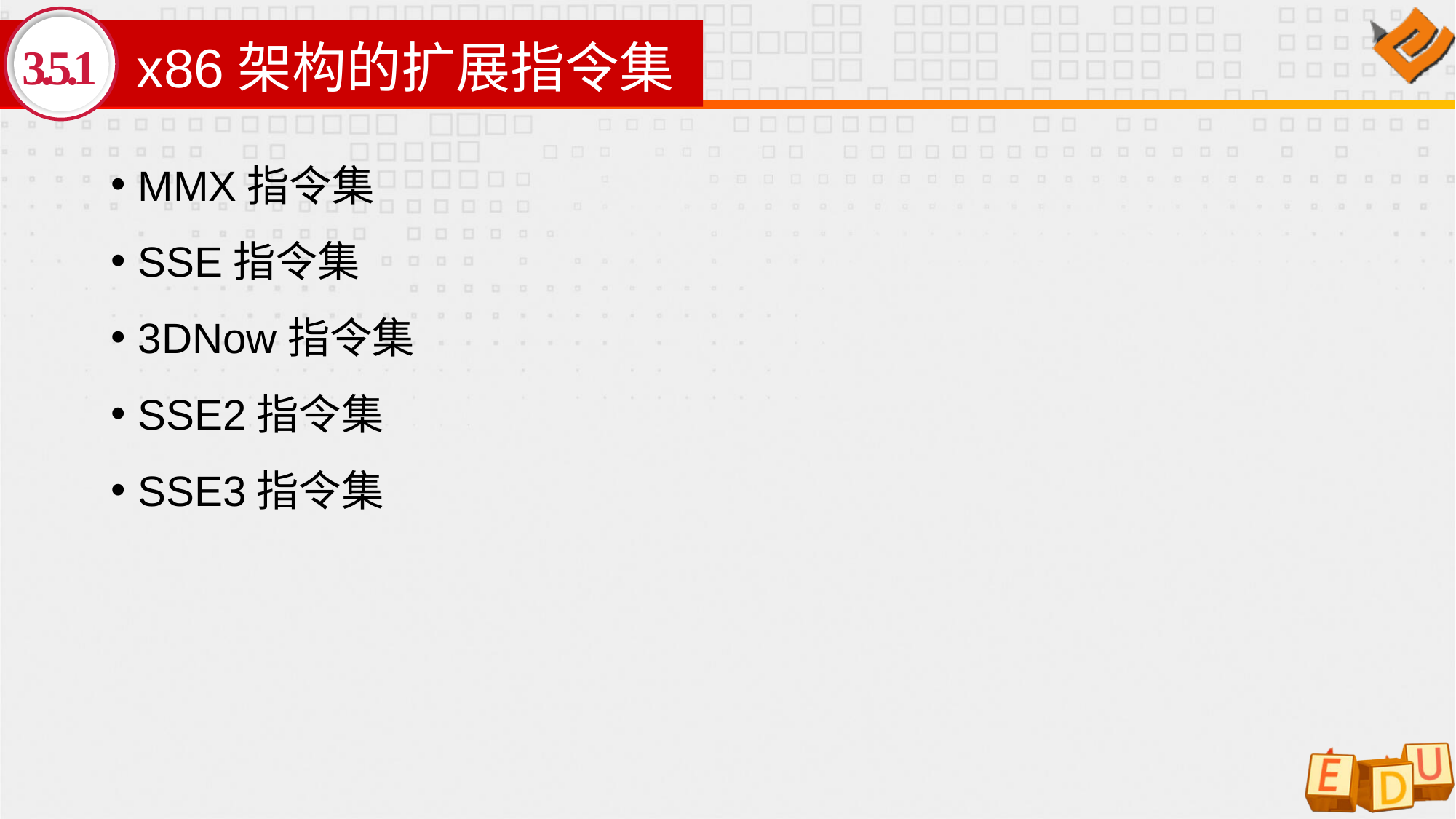

# x86架构的扩展指令集
3.5.1
MMX指令集
SSE指令集
3DNow指令集
SSE2指令集
SSE3指令集